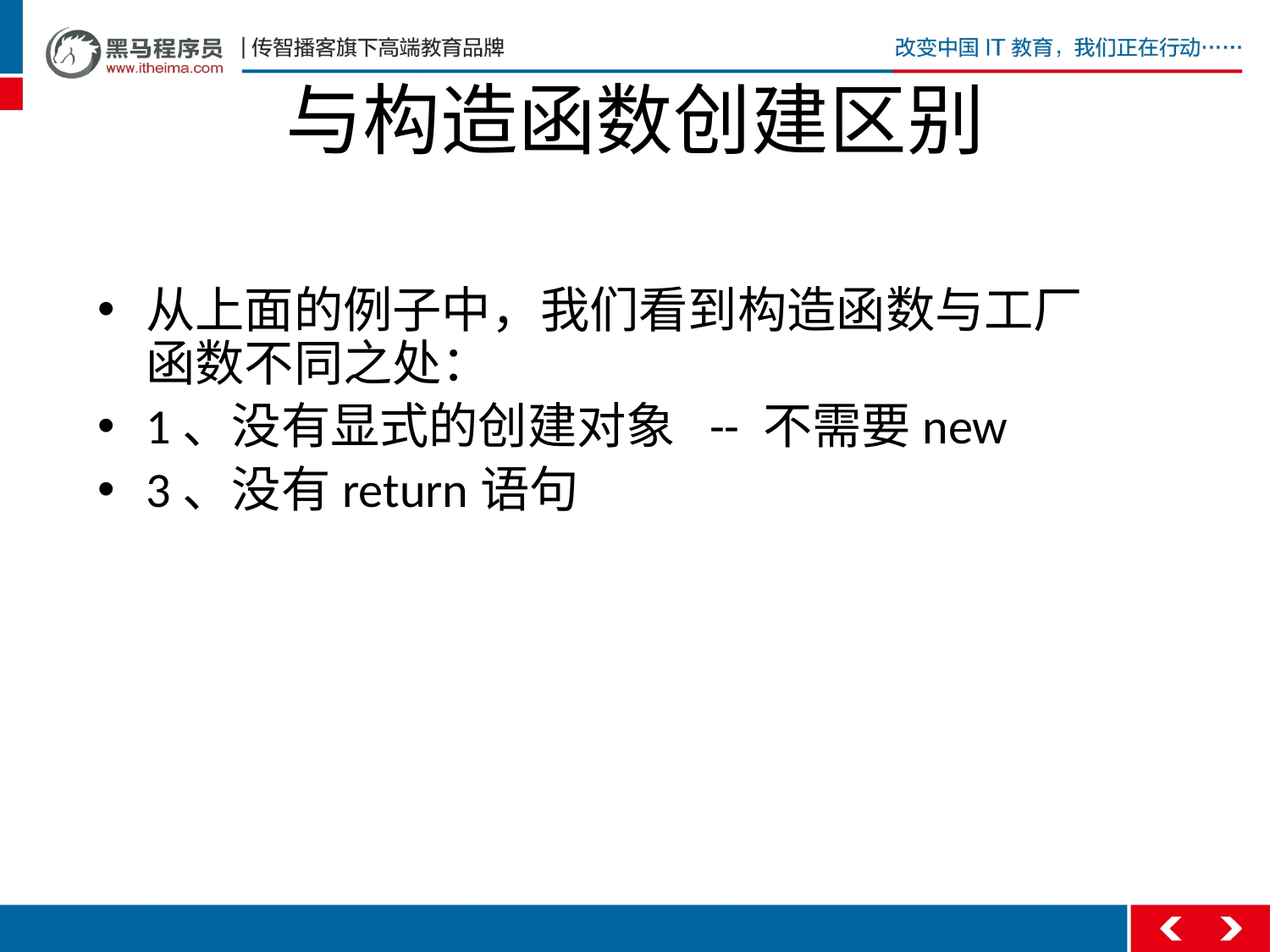

# 与构造函数创建区别
从上面的例子中，我们看到构造函数与工厂函数不同之处：
1、没有显式的创建对象  -- 不需要new
3、没有return语句